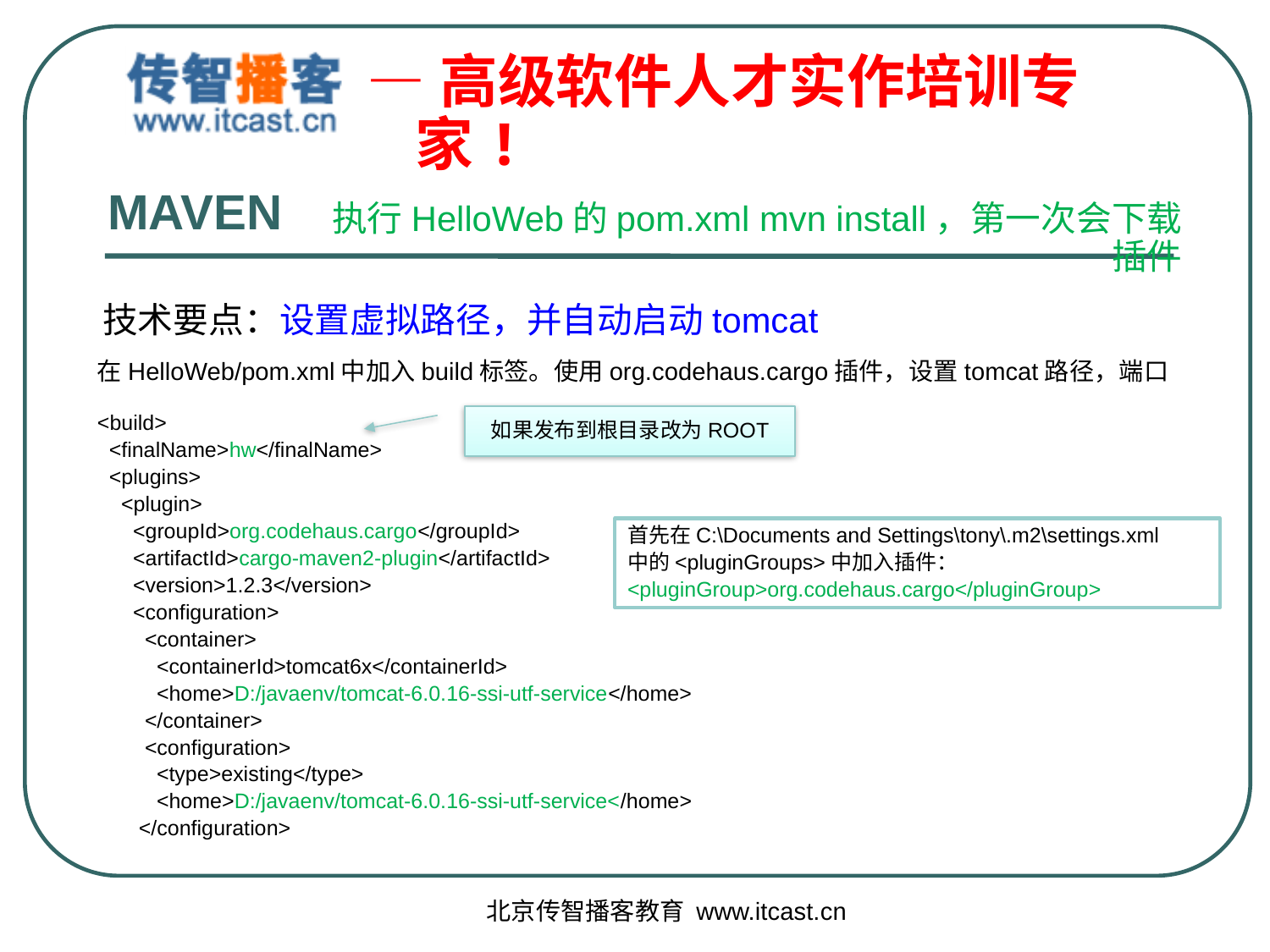

# MAVEN
执行HelloWeb的pom.xml mvn install，第一次会下载插件
技术要点：设置虚拟路径，并自动启动tomcat
在HelloWeb/pom.xml中加入build标签。使用org.codehaus.cargo插件，设置tomcat路径，端口
<build>
  <finalName>hw</finalName>
  <plugins>
    <plugin>
      <groupId>org.codehaus.cargo</groupId>
      <artifactId>cargo-maven2-plugin</artifactId>
      <version>1.2.3</version>
      <configuration>
        <container>
          <containerId>tomcat6x</containerId>
          <home>D:/javaenv/tomcat-6.0.16-ssi-utf-service</home>
        </container>
        <configuration>
          <type>existing</type>
          <home>D:/javaenv/tomcat-6.0.16-ssi-utf-service</home>
       </configuration>

如果发布到根目录改为ROOT
首先在C:\Documents and Settings\tony\.m2\settings.xml
中的<pluginGroups>中加入插件：
<pluginGroup>org.codehaus.cargo</pluginGroup>
北京传智播客教育 www.itcast.cn